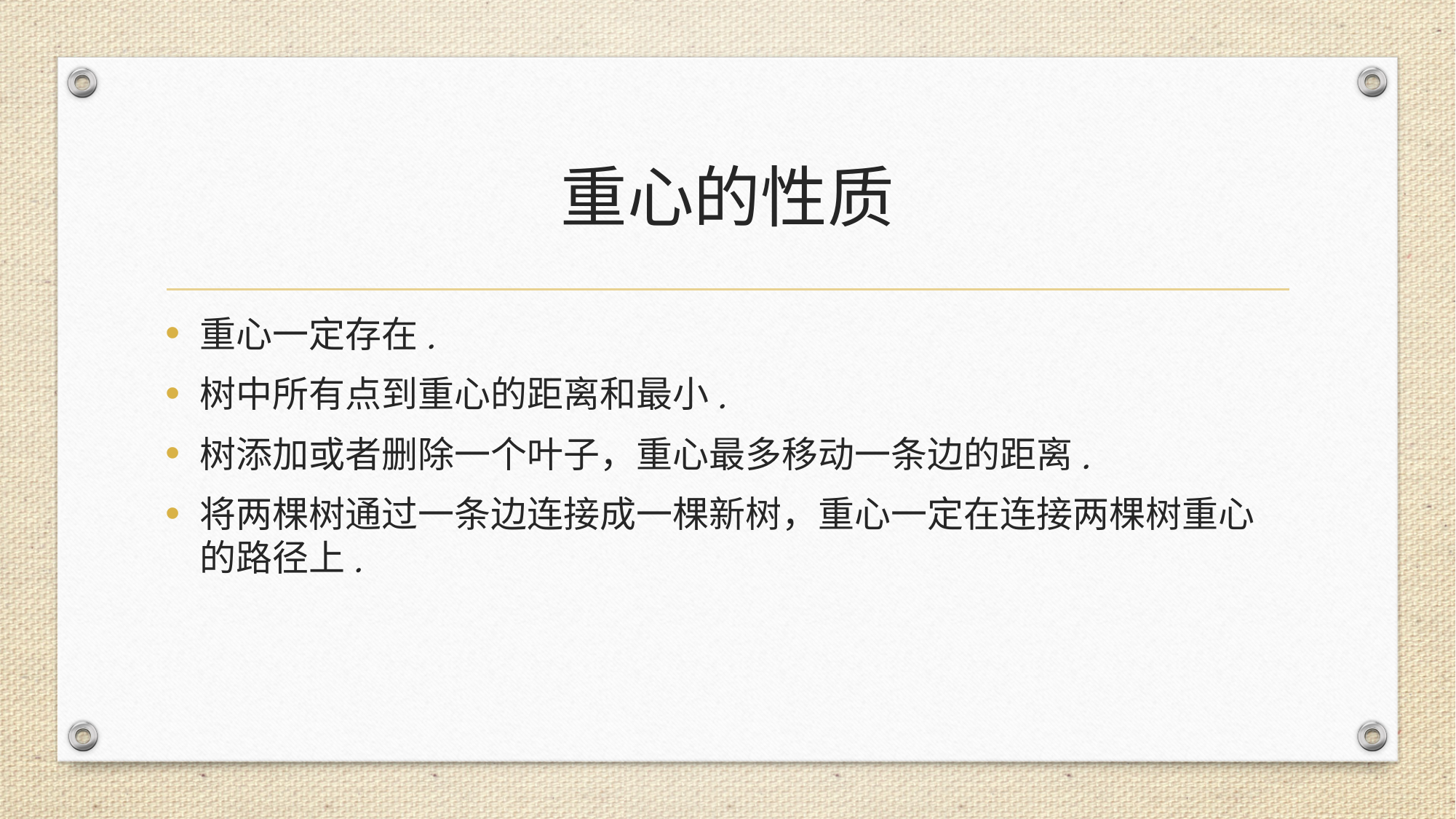

# 重心的性质
重心一定存在.
树中所有点到重心的距离和最小.
树添加或者删除一个叶子，重心最多移动一条边的距离.
将两棵树通过一条边连接成一棵新树，重心一定在连接两棵树重心的路径上.